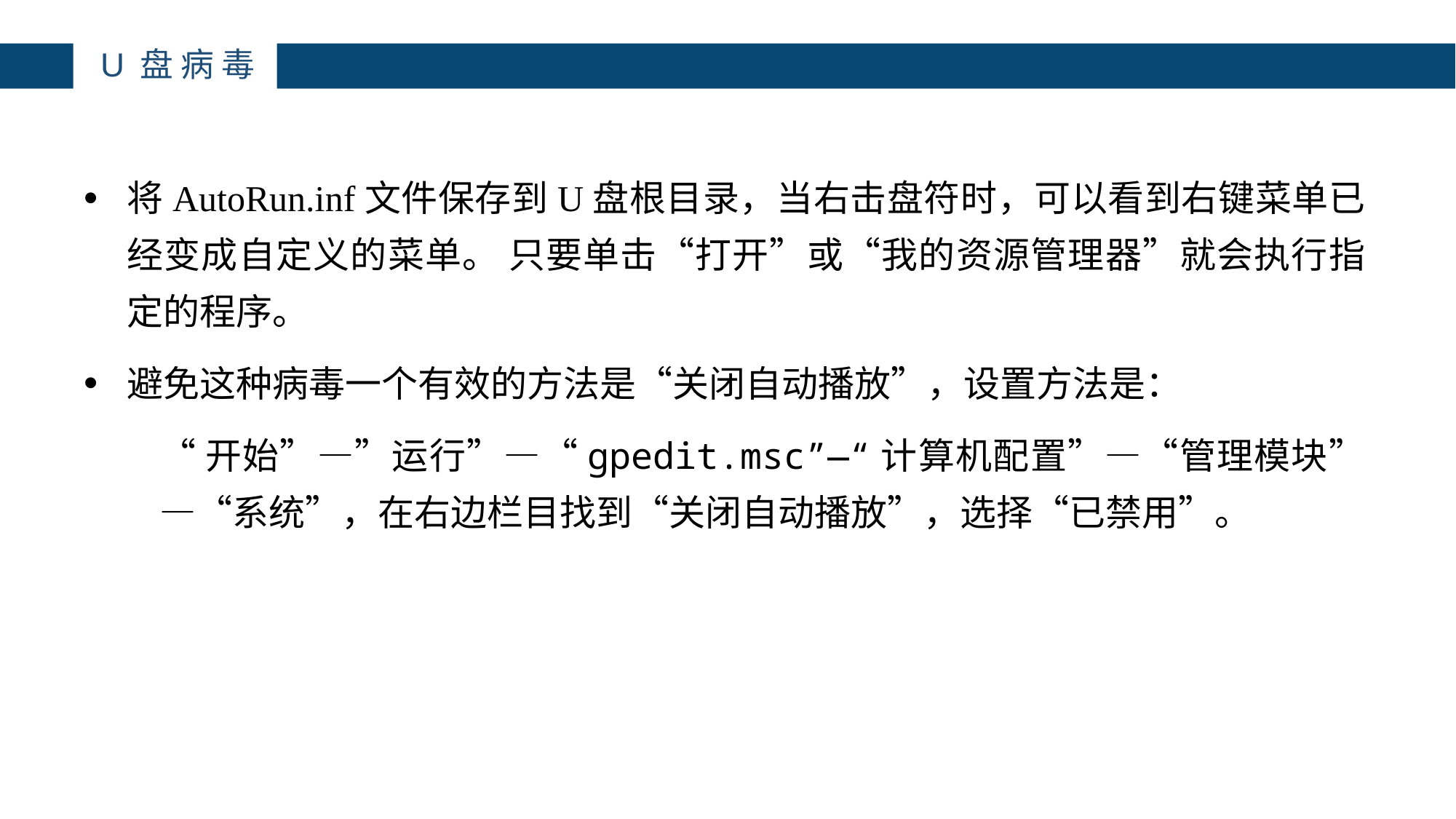

# U盘病毒

将AutoRun.inf文件保存到U盘根目录，当右击盘符时，可以看到右键菜单已经变成自定义的菜单。 只要单击“打开”或“我的资源管理器”就会执行指定的程序。
避免这种病毒一个有效的方法是“关闭自动播放”，设置方法是：
“开始”—”运行”—“gpedit.msc”—“计算机配置”—“管理模块”—“系统”，在右边栏目找到“关闭自动播放”，选择“已禁用”。